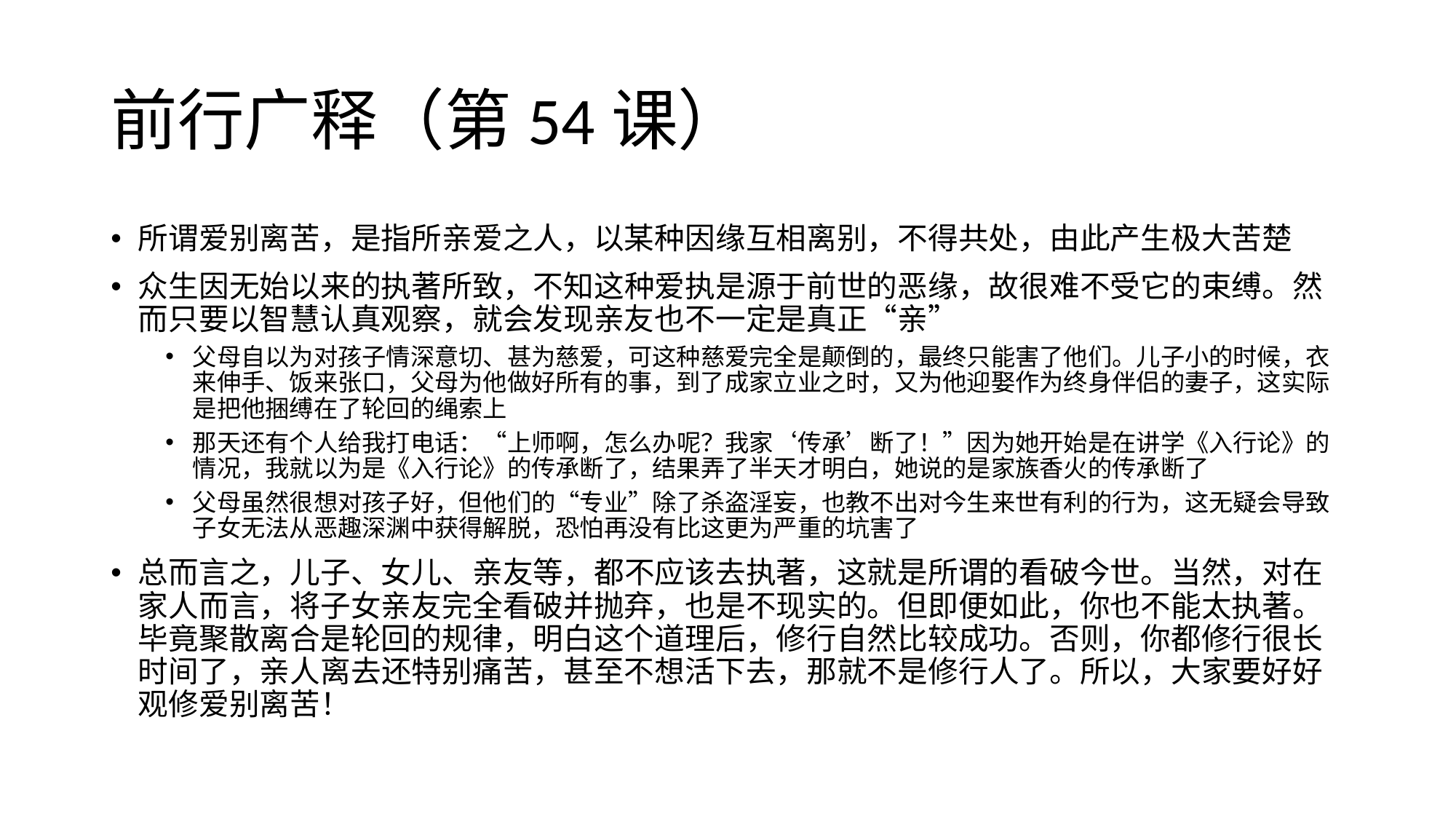

# 前行广释（第54课）
所谓爱别离苦，是指所亲爱之人，以某种因缘互相离别，不得共处，由此产生极大苦楚
众生因无始以来的执著所致，不知这种爱执是源于前世的恶缘，故很难不受它的束缚。然而只要以智慧认真观察，就会发现亲友也不一定是真正“亲”
父母自以为对孩子情深意切、甚为慈爱，可这种慈爱完全是颠倒的，最终只能害了他们。儿子小的时候，衣来伸手、饭来张口，父母为他做好所有的事，到了成家立业之时，又为他迎娶作为终身伴侣的妻子，这实际是把他捆缚在了轮回的绳索上
那天还有个人给我打电话：“上师啊，怎么办呢？我家‘传承’断了！”因为她开始是在讲学《入行论》的情况，我就以为是《入行论》的传承断了，结果弄了半天才明白，她说的是家族香火的传承断了
父母虽然很想对孩子好，但他们的“专业”除了杀盗淫妄，也教不出对今生来世有利的行为，这无疑会导致子女无法从恶趣深渊中获得解脱，恐怕再没有比这更为严重的坑害了
总而言之，儿子、女儿、亲友等，都不应该去执著，这就是所谓的看破今世。当然，对在家人而言，将子女亲友完全看破并抛弃，也是不现实的。但即便如此，你也不能太执著。毕竟聚散离合是轮回的规律，明白这个道理后，修行自然比较成功。否则，你都修行很长时间了，亲人离去还特别痛苦，甚至不想活下去，那就不是修行人了。所以，大家要好好观修爱别离苦！